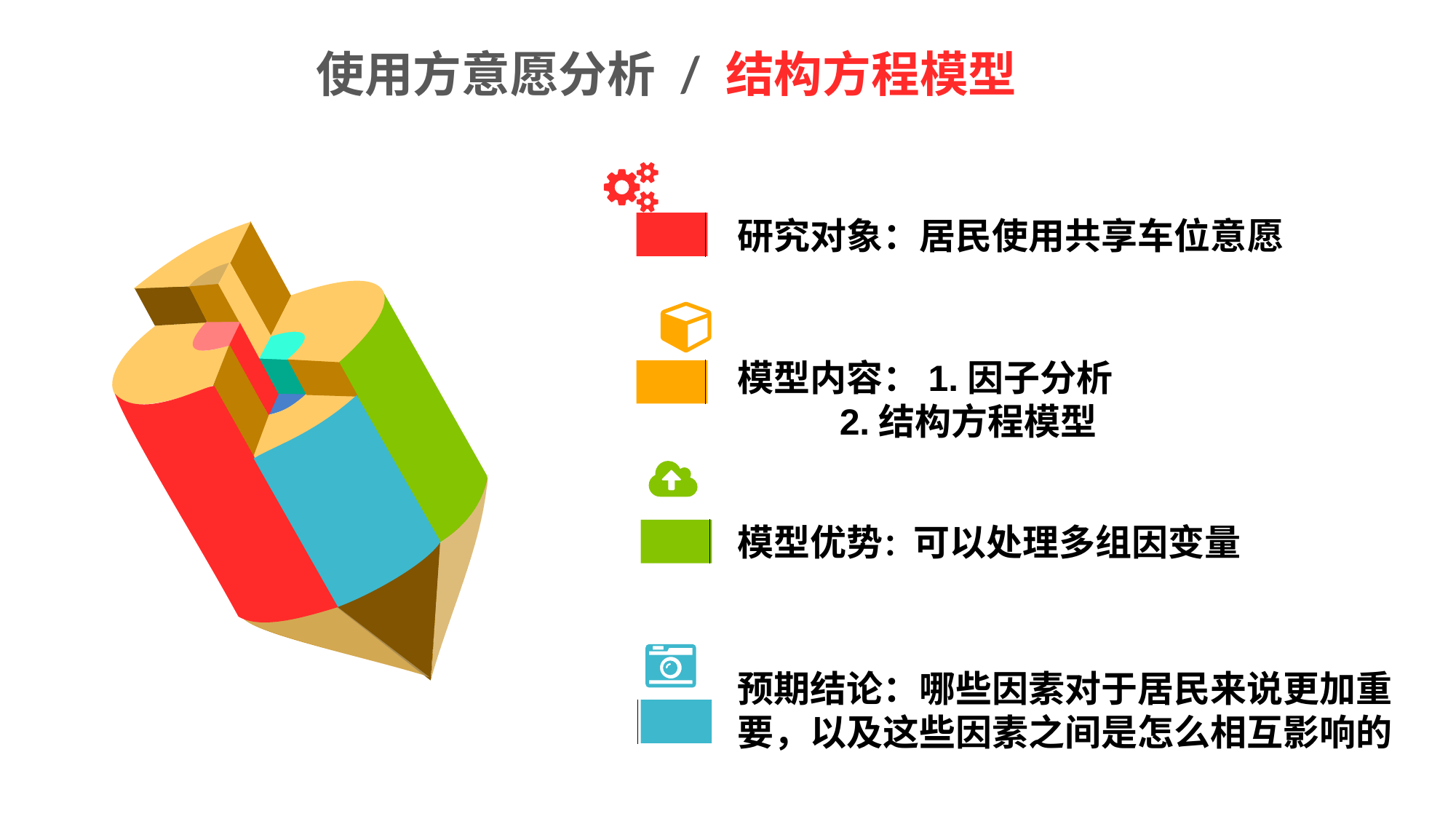

25
# 使用方意愿分析 / 结构方程模型

研究对象：居民使用共享车位意愿

模型内容：1.因子分析
          2.结构方程模型

模型优势：可以处理多组因变量

预期结论：哪些因素对于居民来说更加重   要，以及这些因素之间是怎么相互影响的